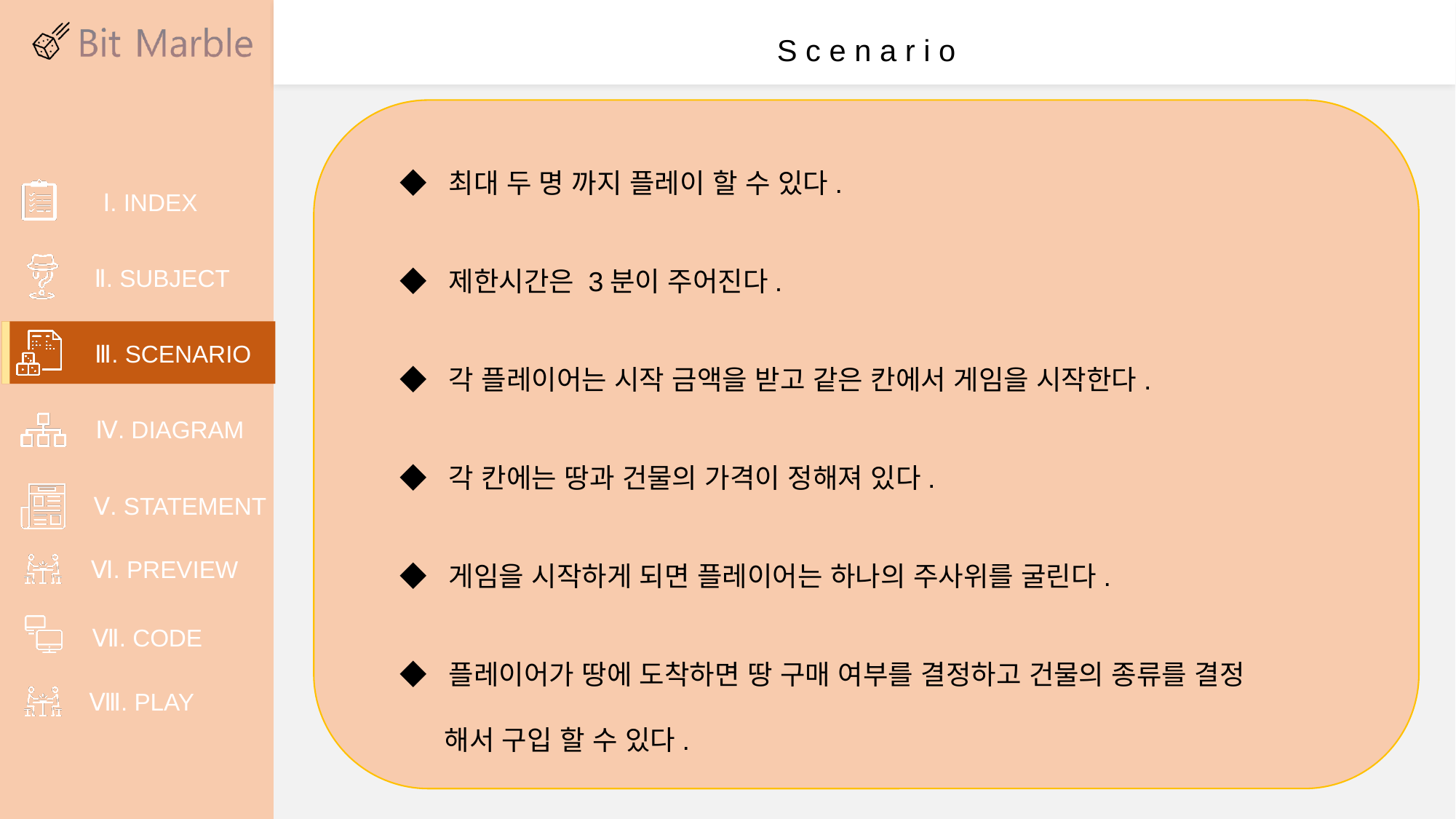

S c e n a r i o

◆  최대 두 명 까지 플레이 할 수 있다.

◆  제한시간은 3분이 주어진다.

◆  각 플레이어는 시작 금액을 받고 같은 칸에서 게임을 시작한다.

◆  각 칸에는 땅과 건물의 가격이 정해져 있다.

◆  게임을 시작하게 되면 플레이어는 하나의 주사위를 굴린다.

◆  플레이어가 땅에 도착하면 땅 구매 여부를 결정하고 건물의 종류를 결정

     해서 구입 할 수 있다.